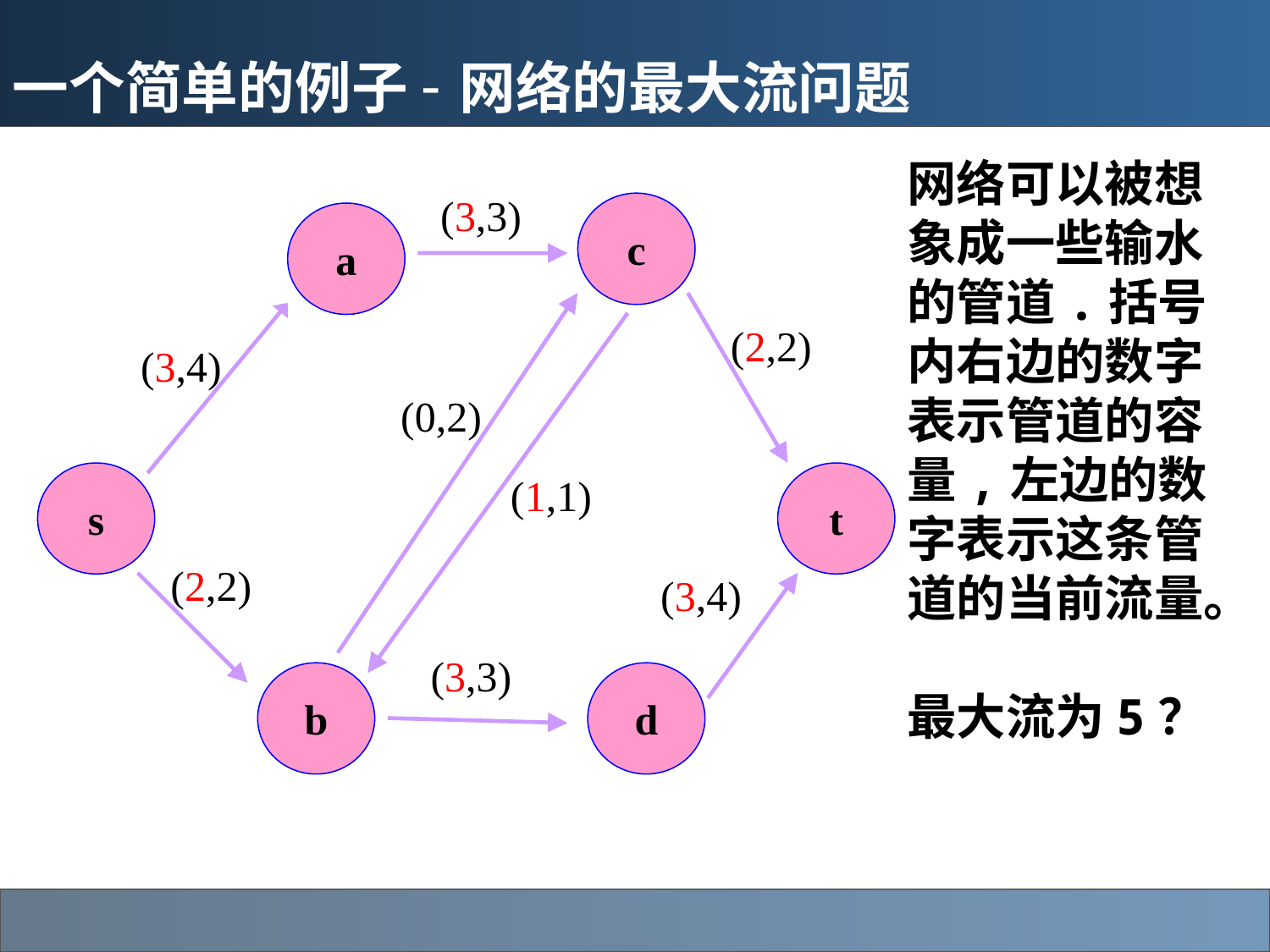

一个简单的例子-网络的最大流问题
网络可以被想象成一些输水的管道.括号内右边的数字表示管道的容量,左边的数字表示这条管道的当前流量。

最大流为5？

(3,3)
c
a

(2,2)
(3,4)
(0,2)
s
(1,1)
t
(2,2)
(3,4)

(3,3)
b
d